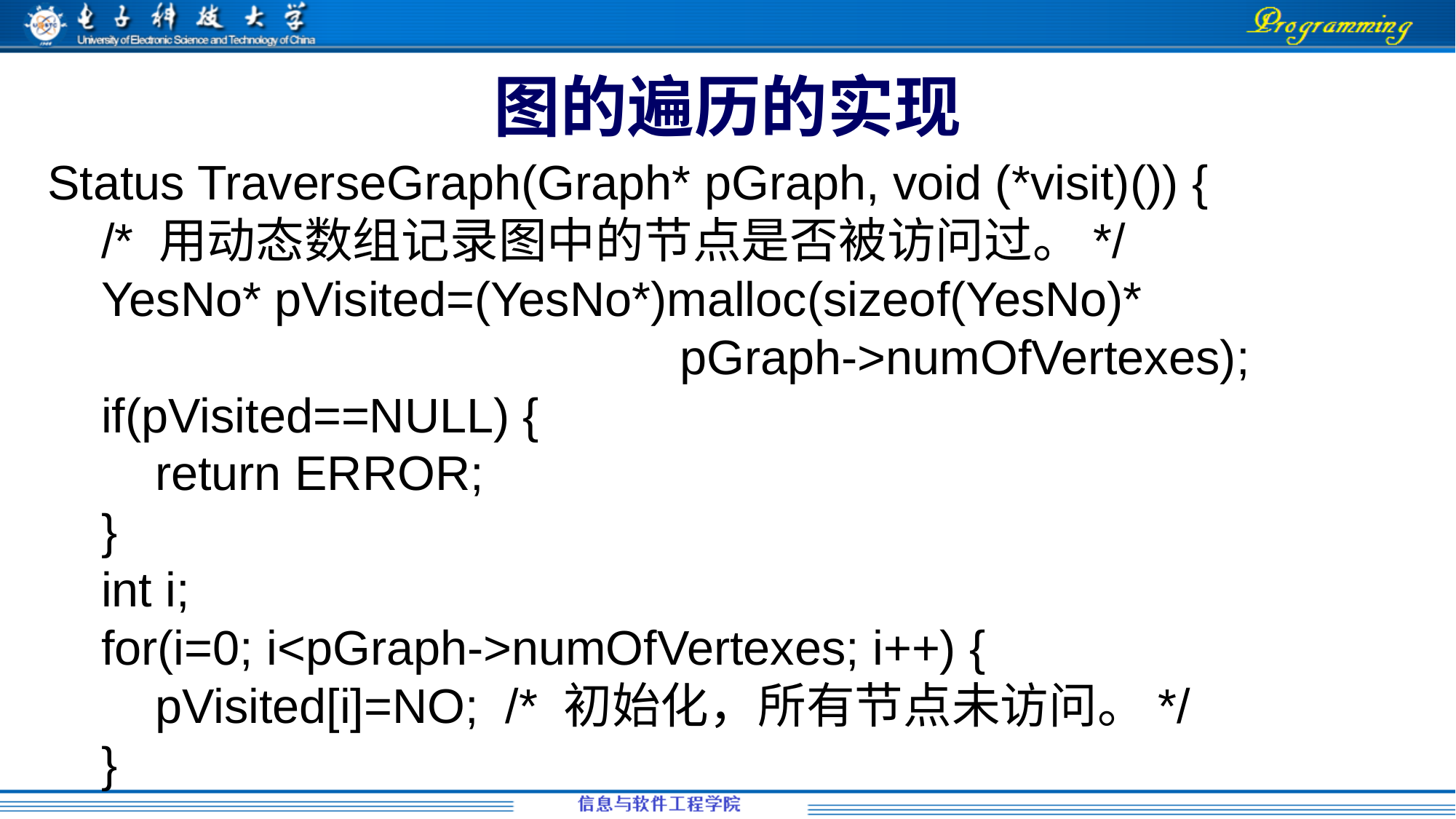

# 图的遍历的实现
Status TraverseGraph(Graph* pGraph, void (*visit)()) {
    /* 用动态数组记录图中的节点是否被访问过。*/
    YesNo* pVisited=(YesNo*)malloc(sizeof(YesNo)*
                                               pGraph->numOfVertexes);
    if(pVisited==NULL) {
        return ERROR;
    }
    int i;
    for(i=0; i<pGraph->numOfVertexes; i++) {
        pVisited[i]=NO;  /* 初始化，所有节点未访问。*/
    }